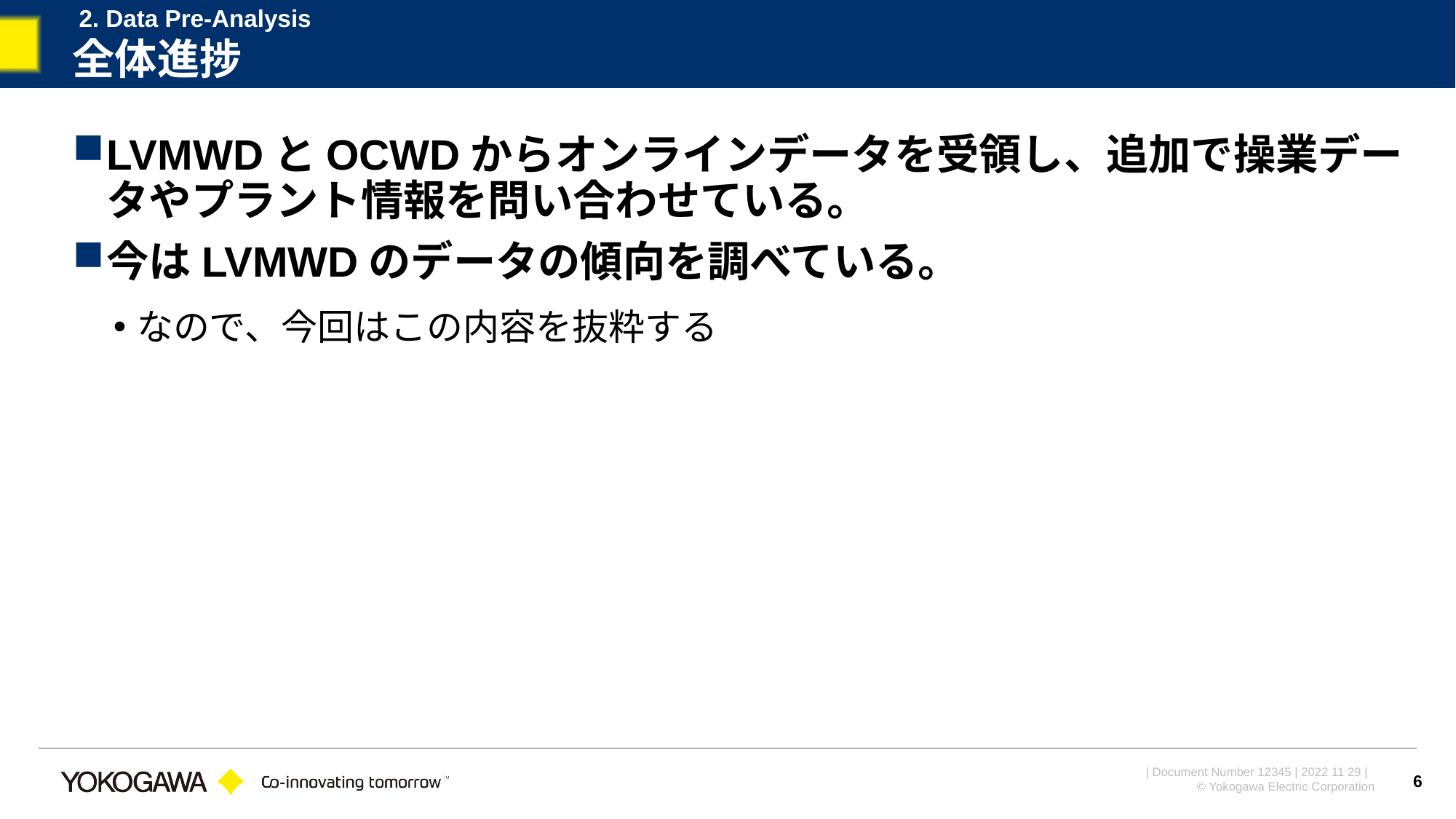

2. Data Pre-Analysis
# 全体進捗
LVMWDとOCWDからオンラインデータを受領し、追加で操業データやプラント情報を問い合わせている。
今はLVMWDのデータの傾向を調べている。
なので、今回はこの内容を抜粋する
6